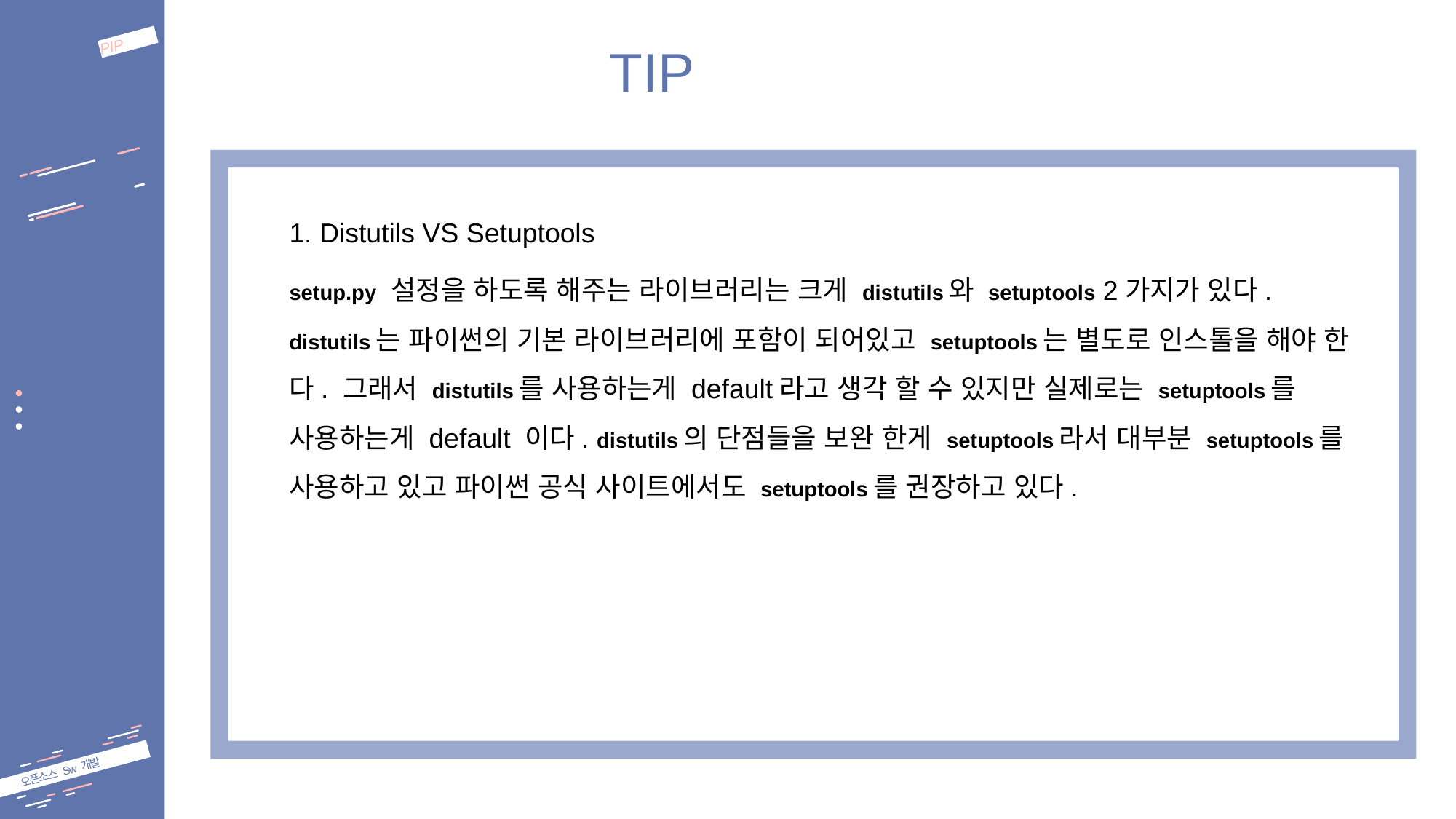

PYTHON!
PIP
# TIP
PACKAGE
INDEX -

PIP
1. Distutils VS Setuptools
setup.py 설정을 하도록 해주는 라이브러리는 크게 distutils와 setuptools 2가지가 있다.
distutils는 파이썬의 기본 라이브러리에 포함이 되어있고 setuptools는 별도로 인스톨을 해야 한다. 그래서 distutils를 사용하는게 default라고 생각 할 수 있지만 실제로는 setuptools를 사용하는게 default 이다. distutils의 단점들을 보완 한게 setuptools라서 대부분 setuptools를 사용하고 있고 파이썬 공식 사이트에서도 setuptools를 권장하고 있다.

PIP

오픈소스 Sw 개발